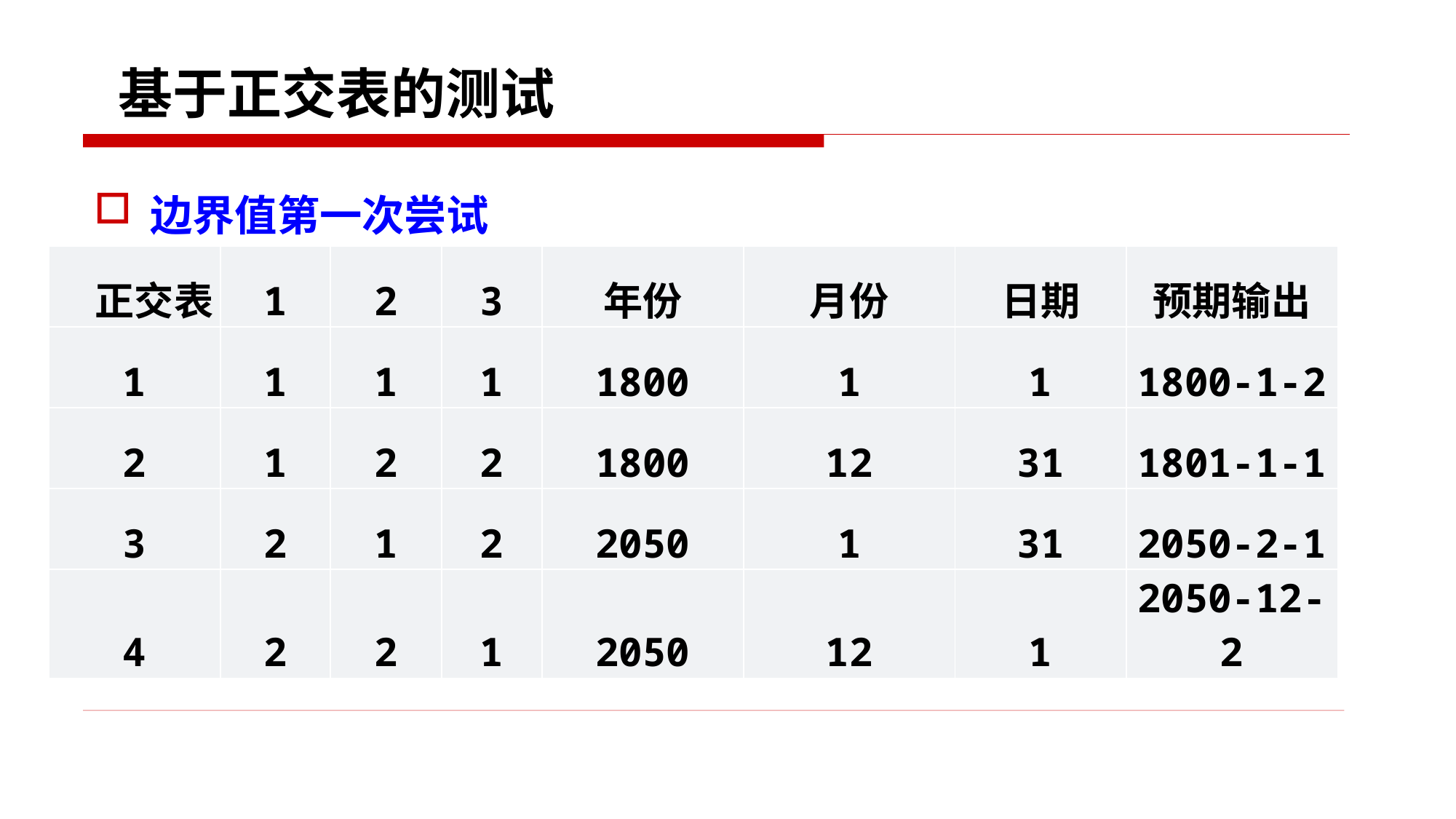

# 基于正交表的测试
边界值第一次尝试
| 正交表 | 1 | 2 | 3 | 年份 | 月份 | 日期 | 预期输出 |
| --- | --- | --- | --- | --- | --- | --- | --- |
| 1 | 1 | 1 | 1 | 1800 | 1 | 1 | 1800-1-2 |
| 2 | 1 | 2 | 2 | 1800 | 12 | 31 | 1801-1-1 |
| 3 | 2 | 1 | 2 | 2050 | 1 | 31 | 2050-2-1 |
| 4 | 2 | 2 | 1 | 2050 | 12 | 1 | 2050-12-2 |